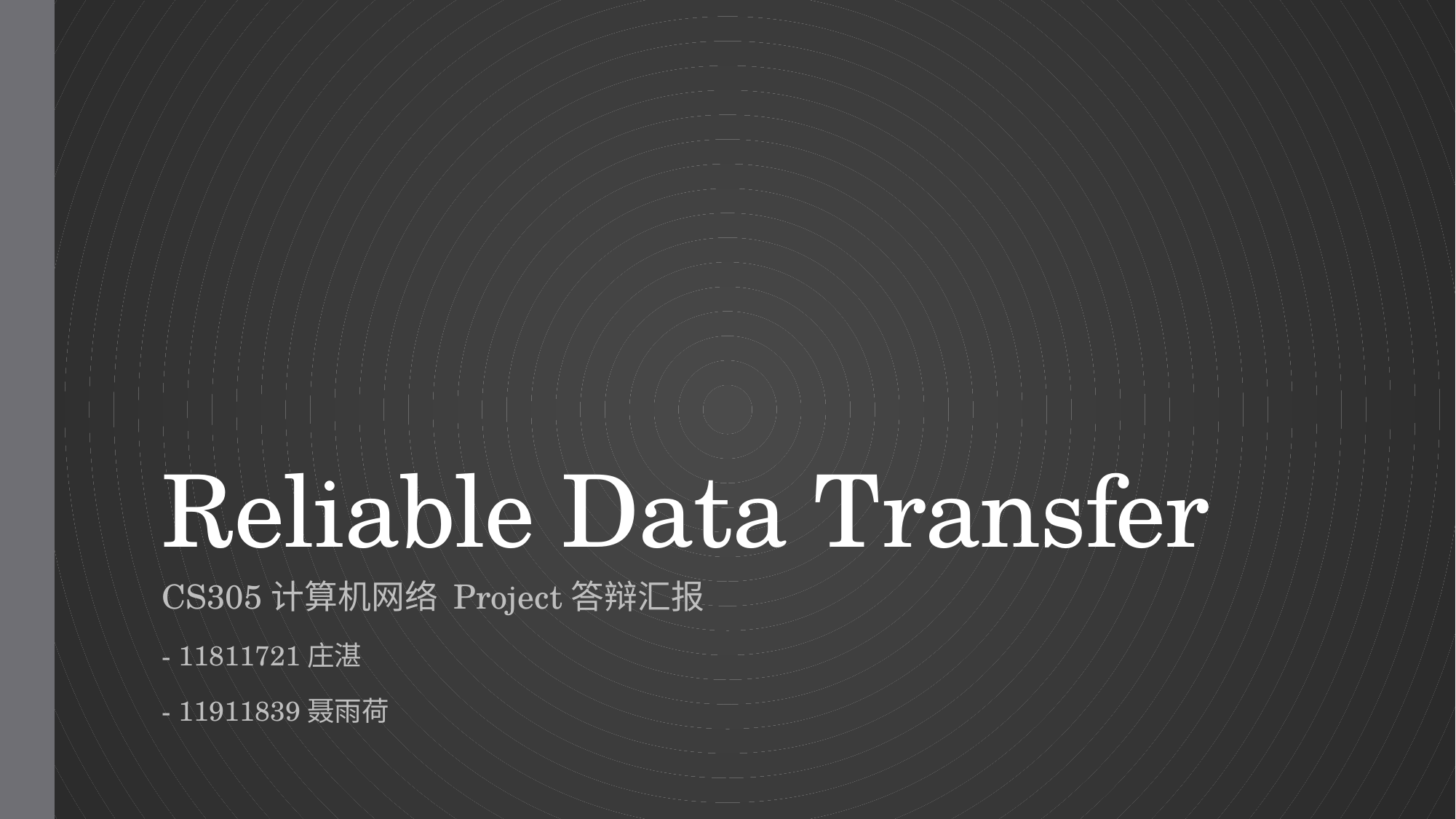

# Reliable Data Transfer
CS305计算机网络 Project答辩汇报
- 11811721庄湛
- 11911839聂雨荷